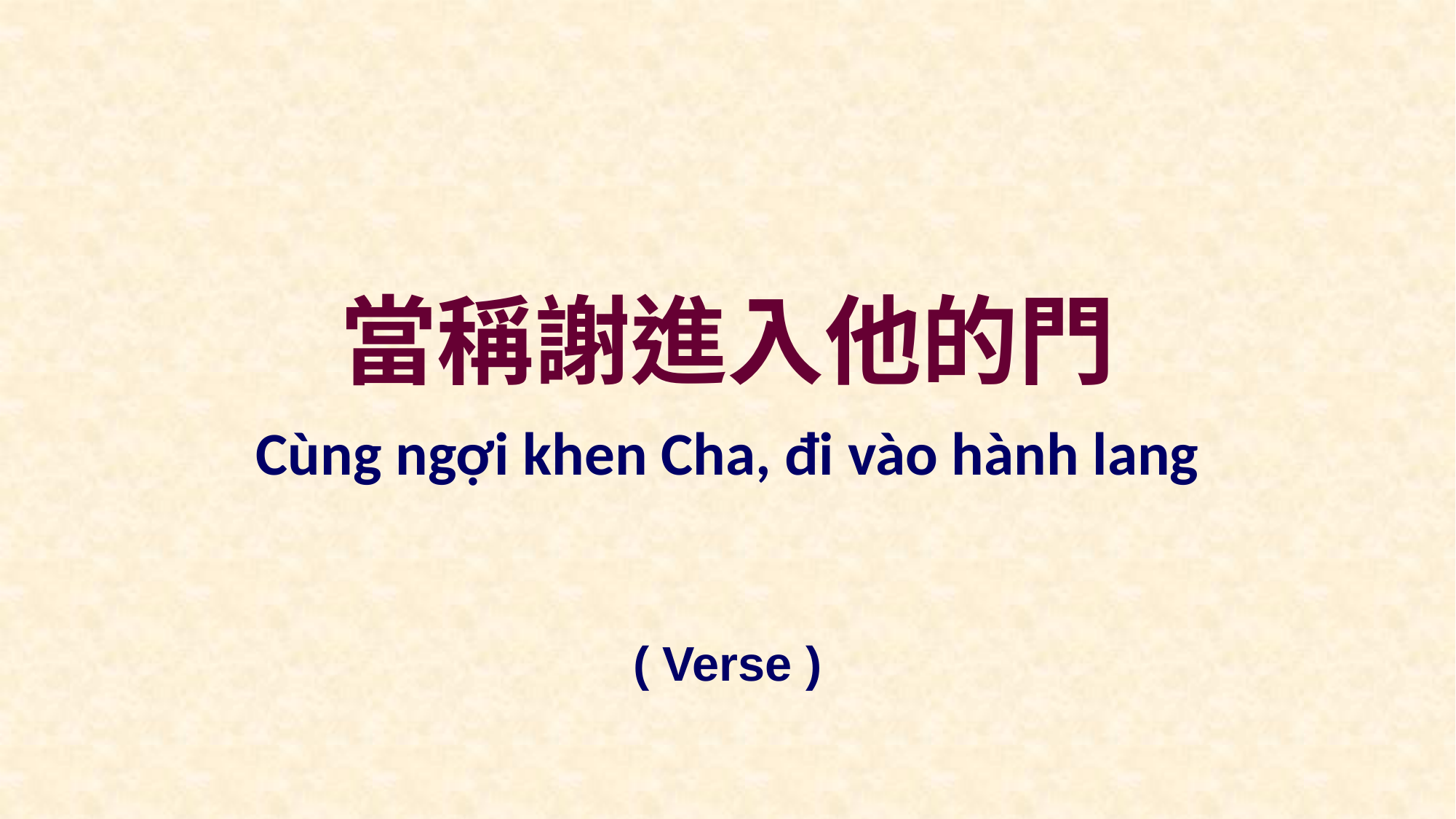

當稱謝進入他的門
Cùng ngợi khen Cha, đi vào hành lang
( Verse )